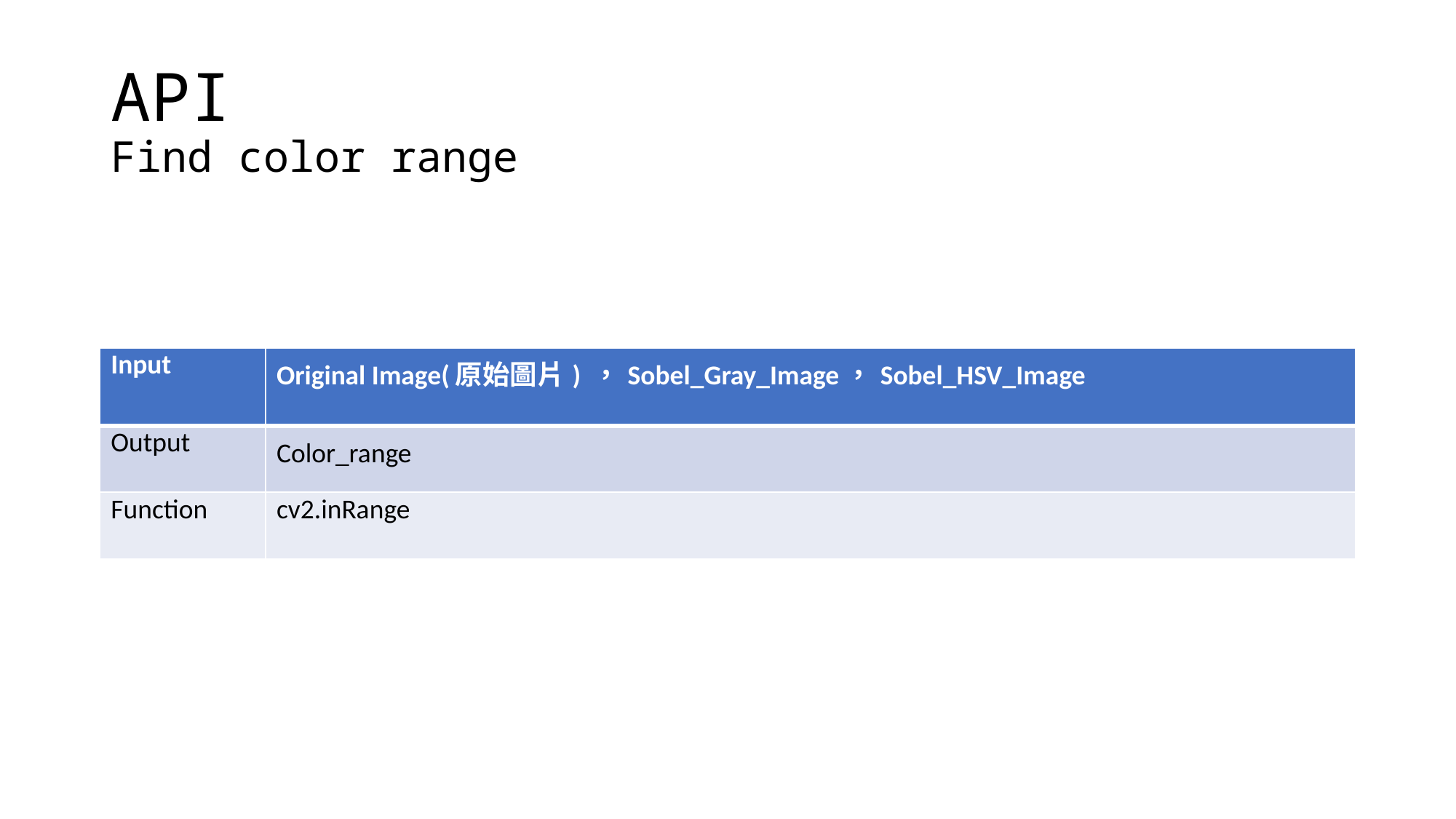

# API Find color range
| Input | Original Image(原始圖片) ，Sobel\_Gray\_Image，Sobel\_HSV\_Image |
| --- | --- |
| Output | Color\_range |
| Function | cv2.inRange |